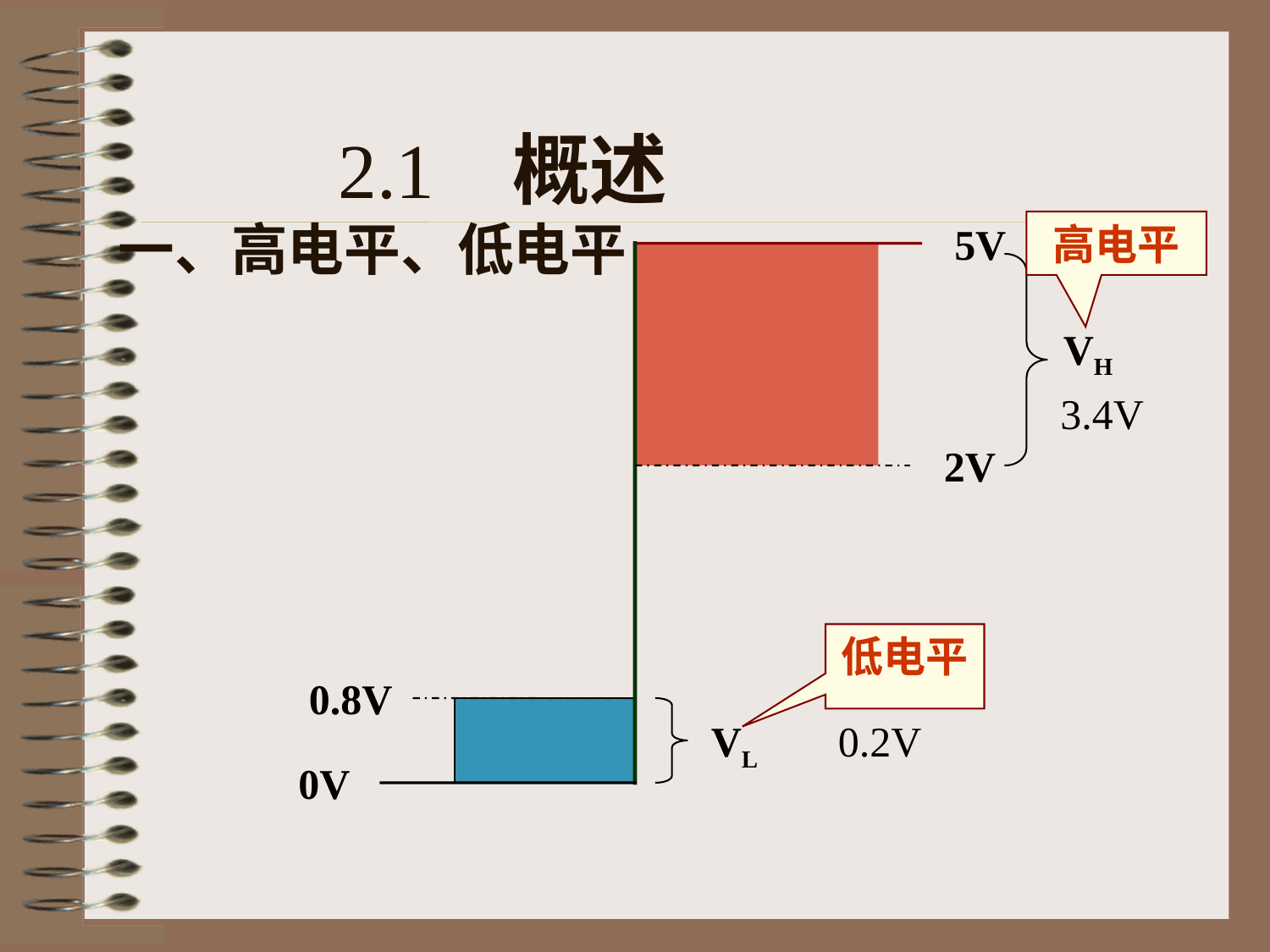

2.1   概述
一、高电平、低电平
5V

VH
2V

0.8V

VL
0V

高电平
3.4V
低电平
0.2V